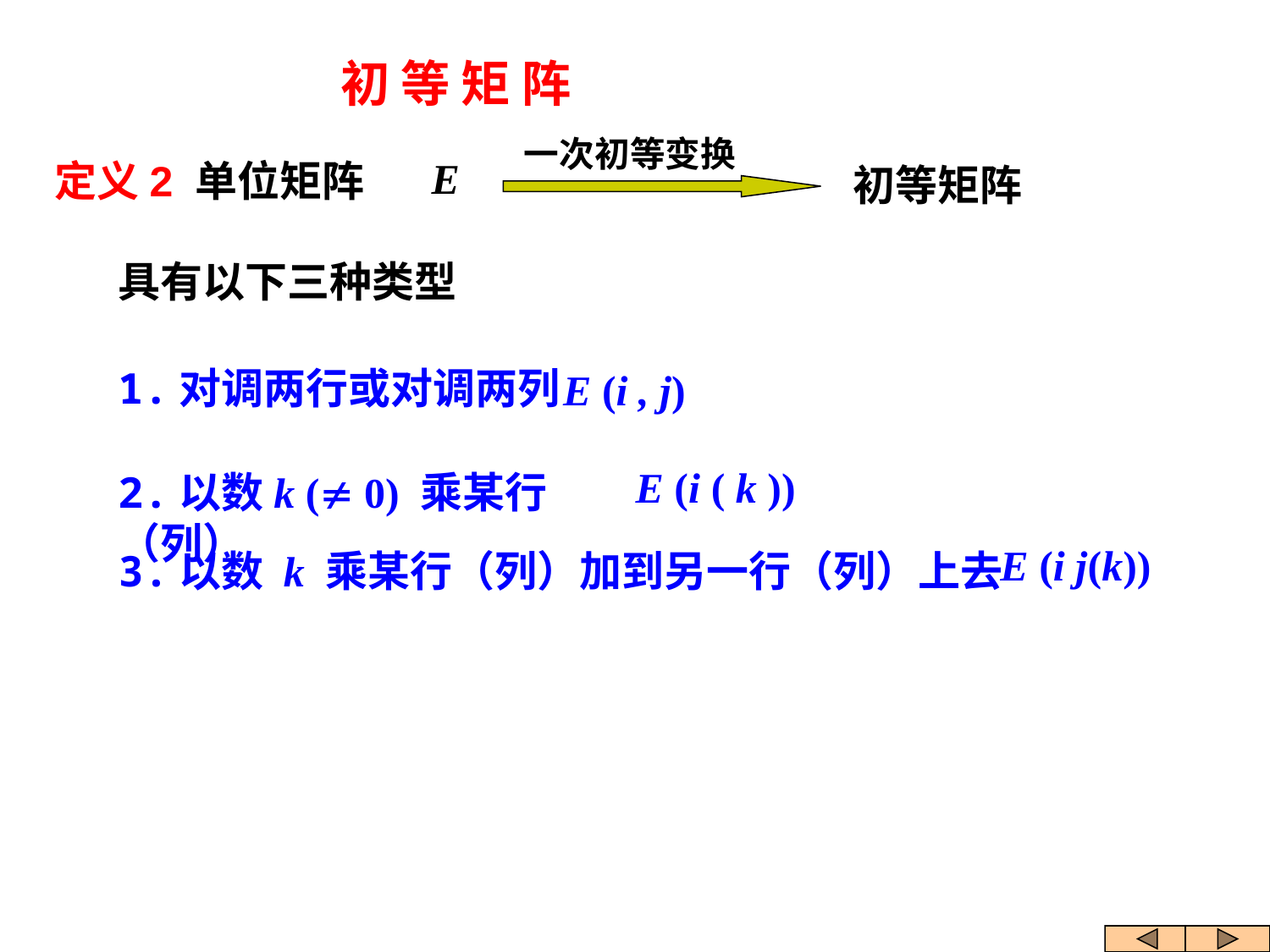

初 等 矩 阵
一次初等变换
 E
定义2 单位矩阵
初等矩阵

具有以下三种类型
1.对调两行或对调两列
E (i , j)
E (i ( k ))
2.以数k (≠ 0) 乘某行（列）
E (i j(k))
3.以数 k 乘某行（列）加到另一行（列）上去
17